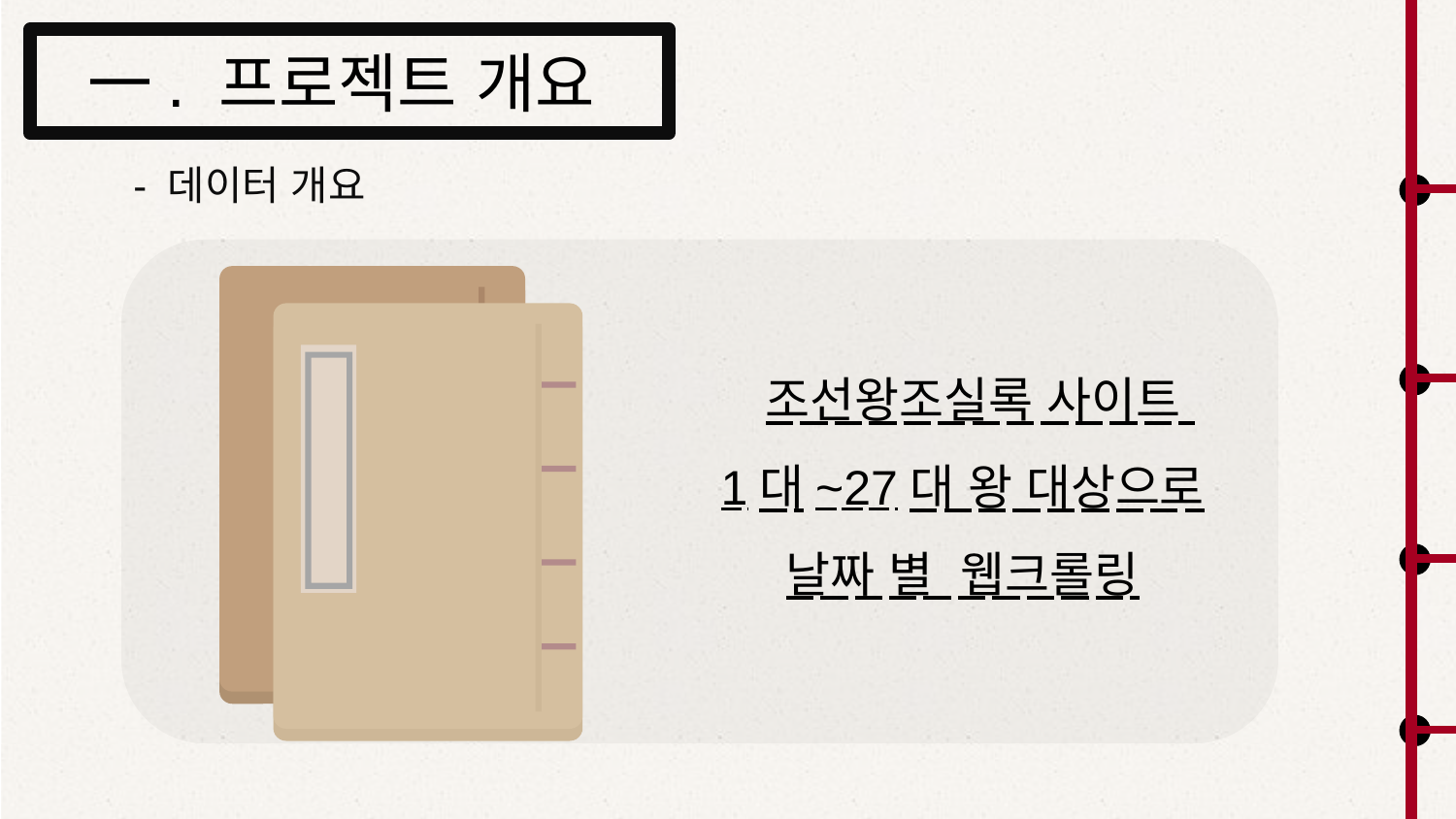

# 一. 프로젝트 개요
- 데이터 개요

  조선왕조실록 사이트
1대~27대 왕 대상으로
날짜 별  웹크롤링